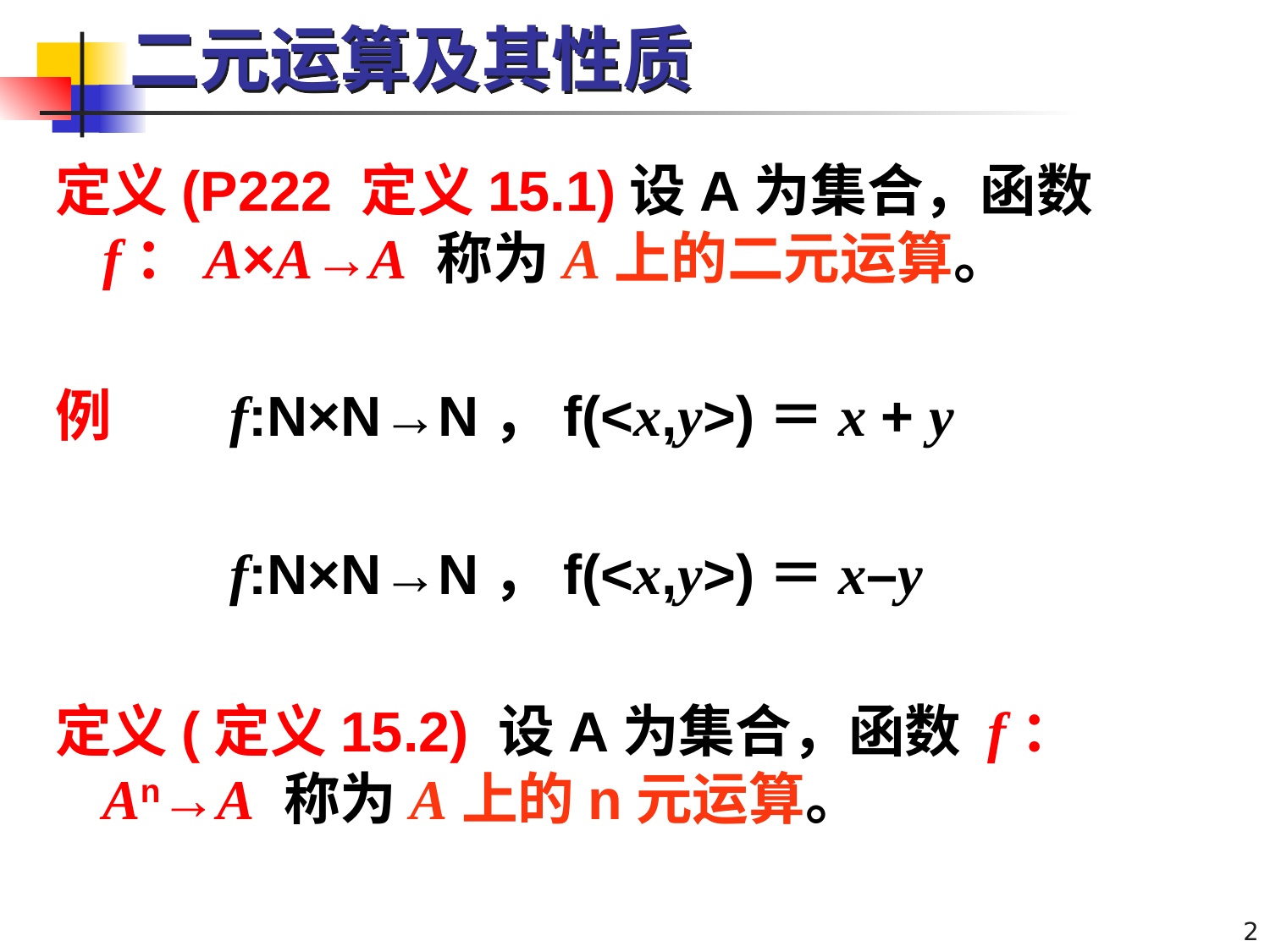

# 二元运算及其性质
定义(P222 定义15.1)设A为集合，函数    f：A×A→A 称为A上的二元运算。

例 	f:N×N→N，f(<x,y>)＝x + y

		f:N×N→N，f(<x,y>)＝x–y

定义(定义15.2) 设A为集合，函数 f：An→A 称为A上的n元运算。
2